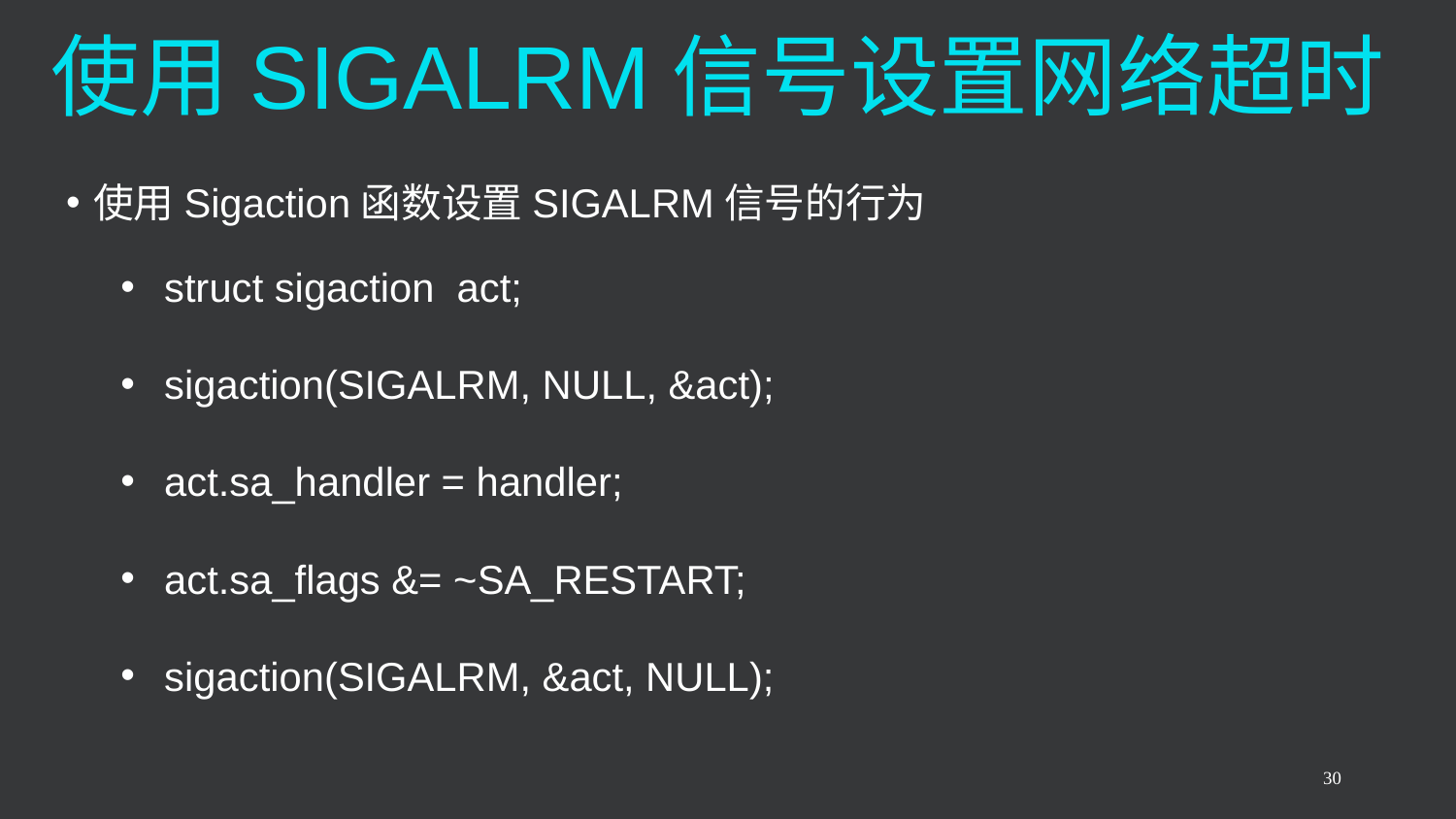

# 使用SIGALRM信号设置网络超时
使用Sigaction函数设置SIGALRM信号的行为
struct sigaction  act;
sigaction(SIGALRM, NULL, &act);
act.sa_handler = handler;
act.sa_flags &= ~SA_RESTART;
sigaction(SIGALRM, &act, NULL);
30